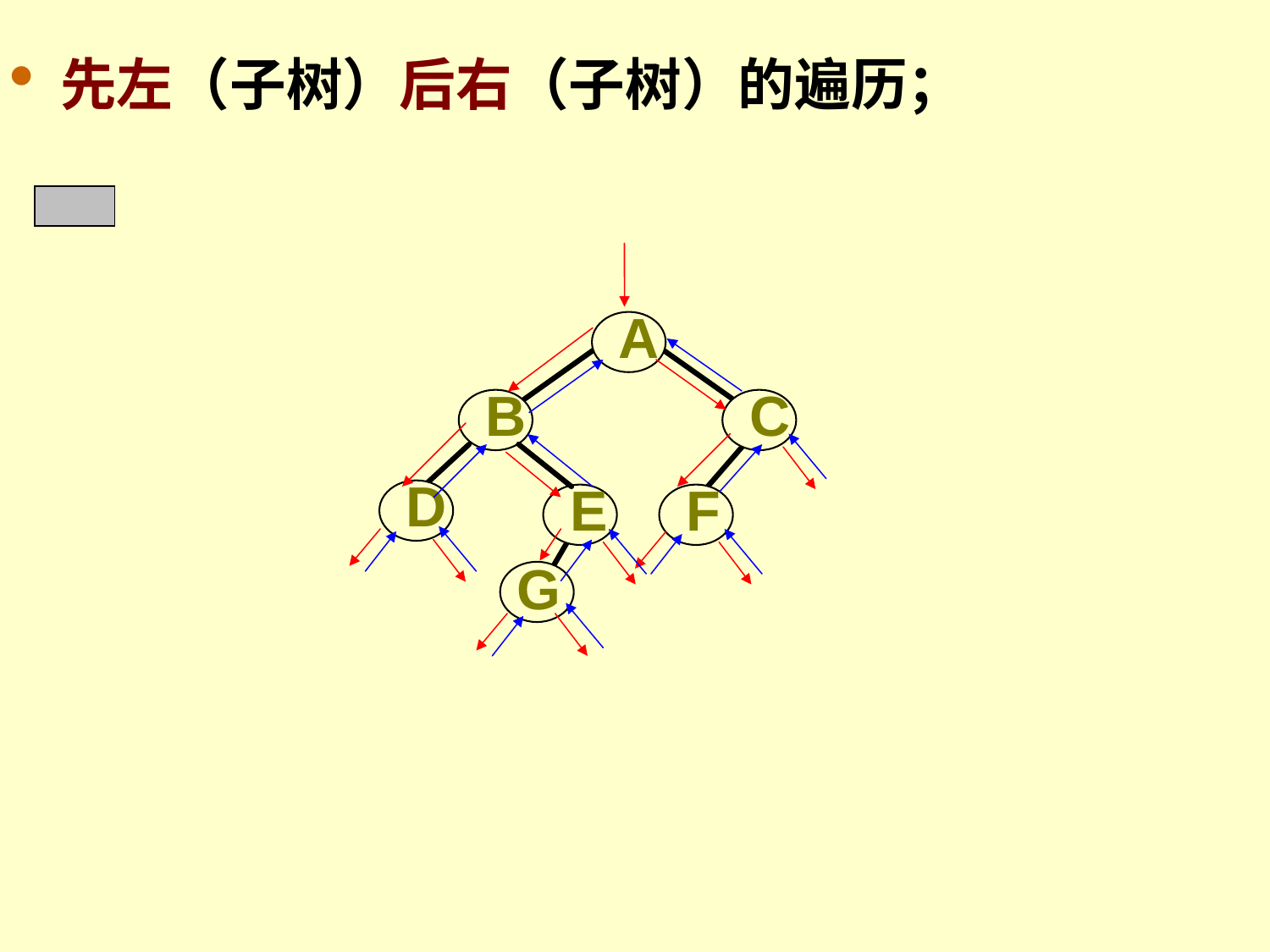

先左（子树）后右（子树）的遍历；

 A

 B

 C

 D

 E

 F

G